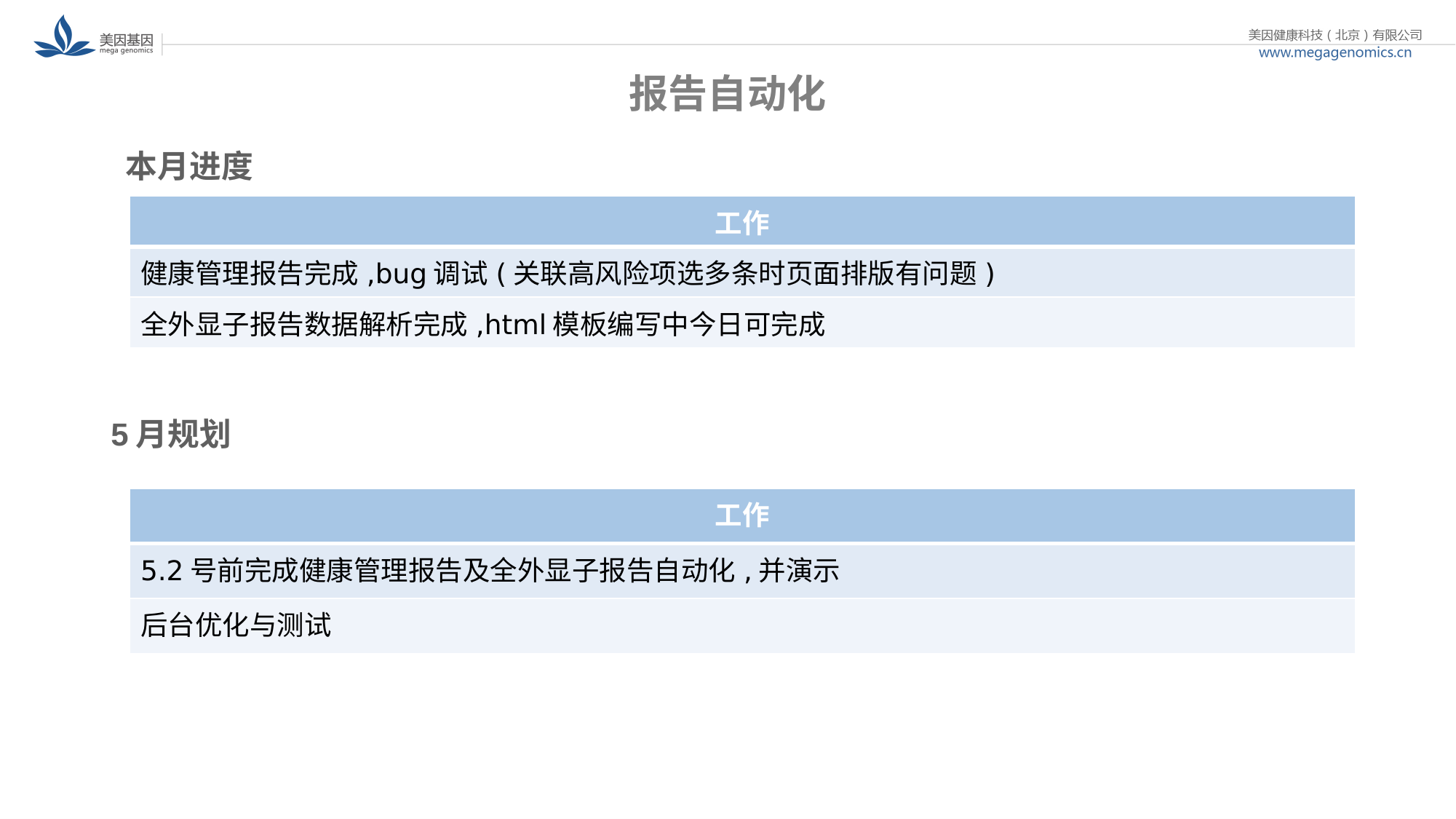

# 报告自动化
 本月进度

5月规划

| 工作 |
| --- |
| 健康管理报告完成,bug调试(关联高风险项选多条时页面排版有问题) |
| 全外显子报告数据解析完成,html模板编写中今日可完成 |
| 工作 |
| --- |
| 5.2号前完成健康管理报告及全外显子报告自动化,并演示 |
| 后台优化与测试 |